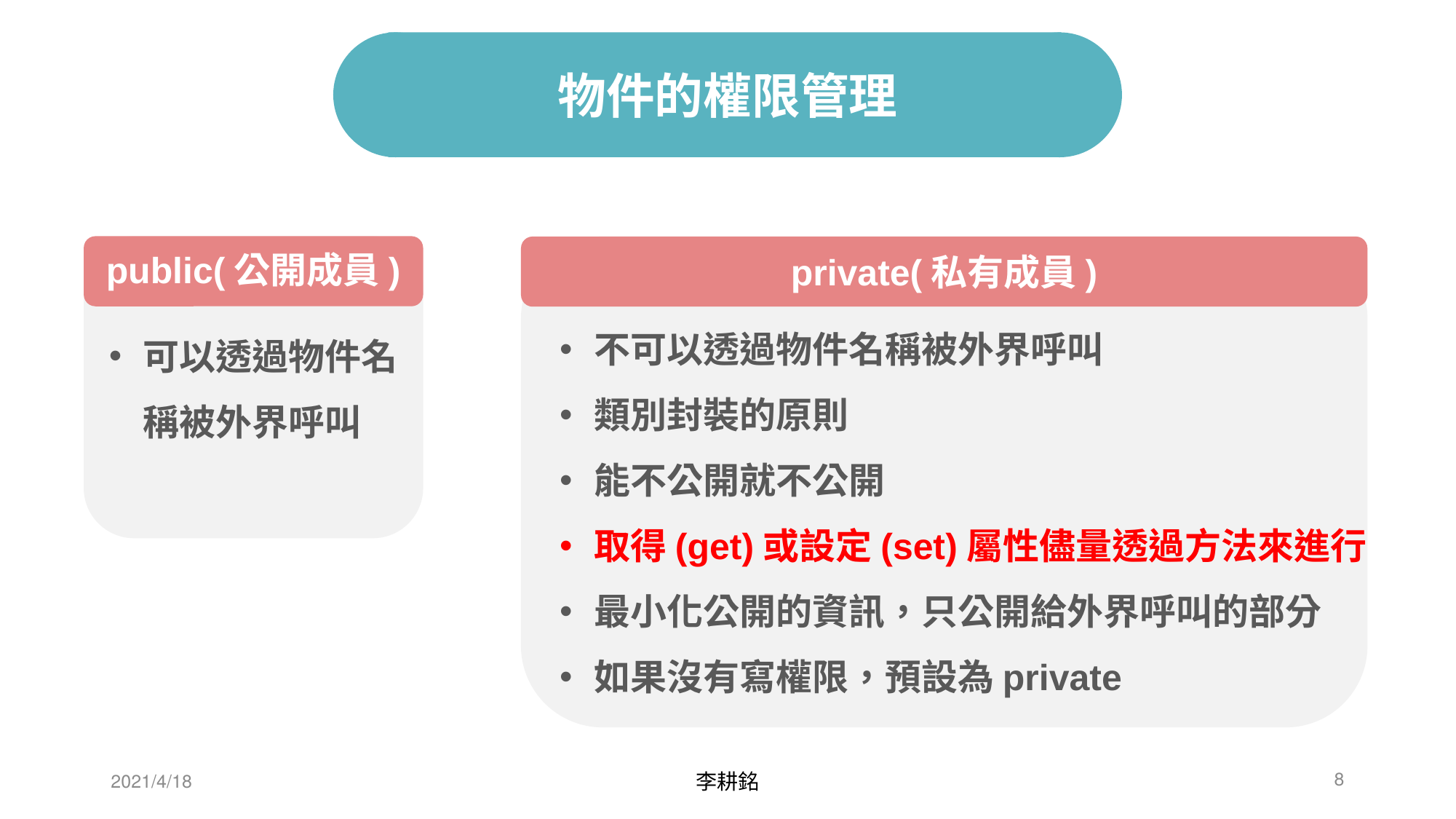

# 物件的權限管理

public(公開成員)
private(私有成員)
不可以透過物件名稱被外界呼叫
類別封裝的原則
能不公開就不公開
取得(get)或設定(set)屬性儘量透過方法來進行
最小化公開的資訊，只公開給外界呼叫的部分
如果沒有寫權限，預設為private

可以透過物件名稱被外界呼叫

2021/4/18
李耕銘
8